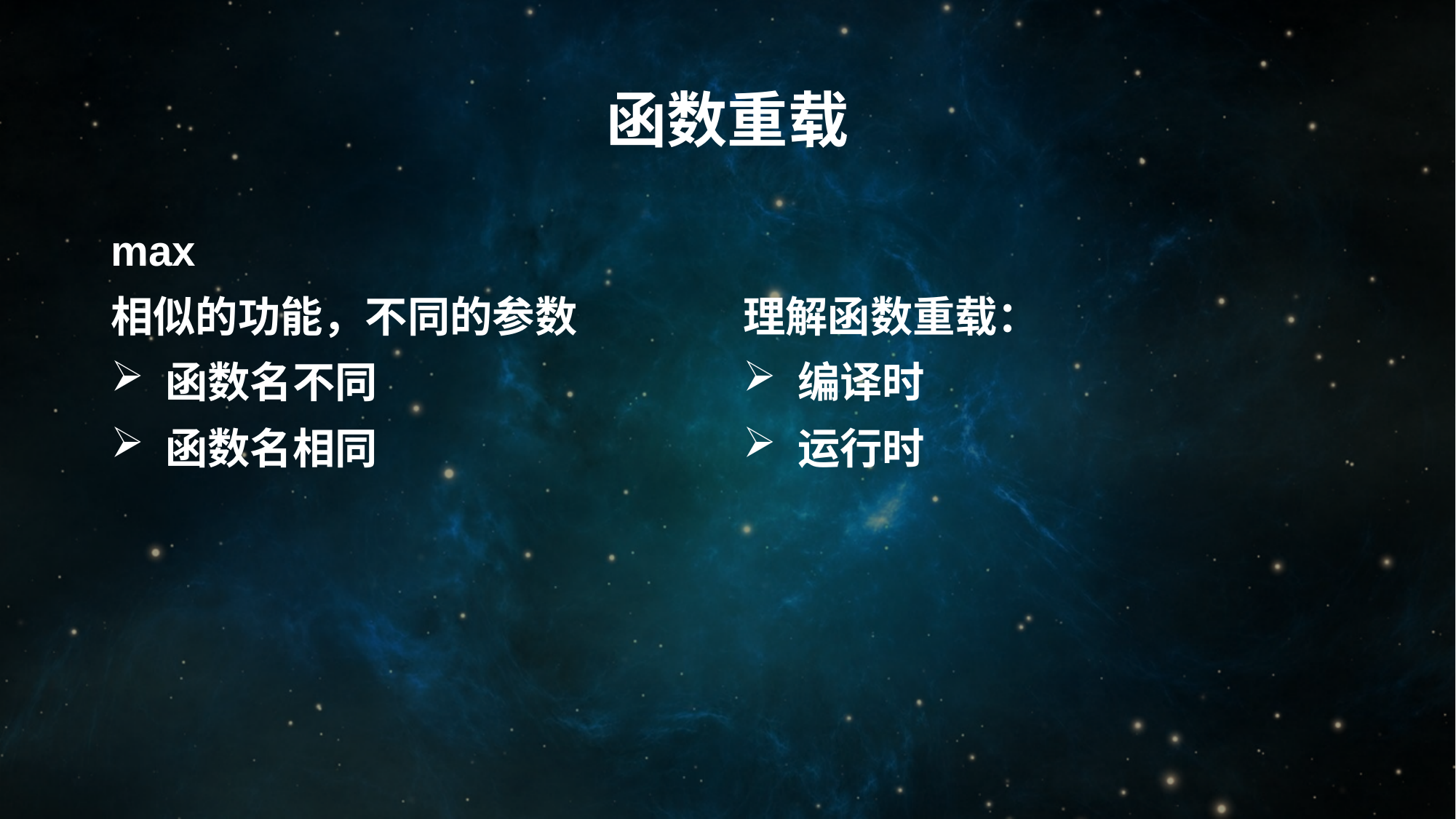

# 函数重载
max
相似的功能，不同的参数
函数名不同
函数名相同

理解函数重载：
编译时
运行时